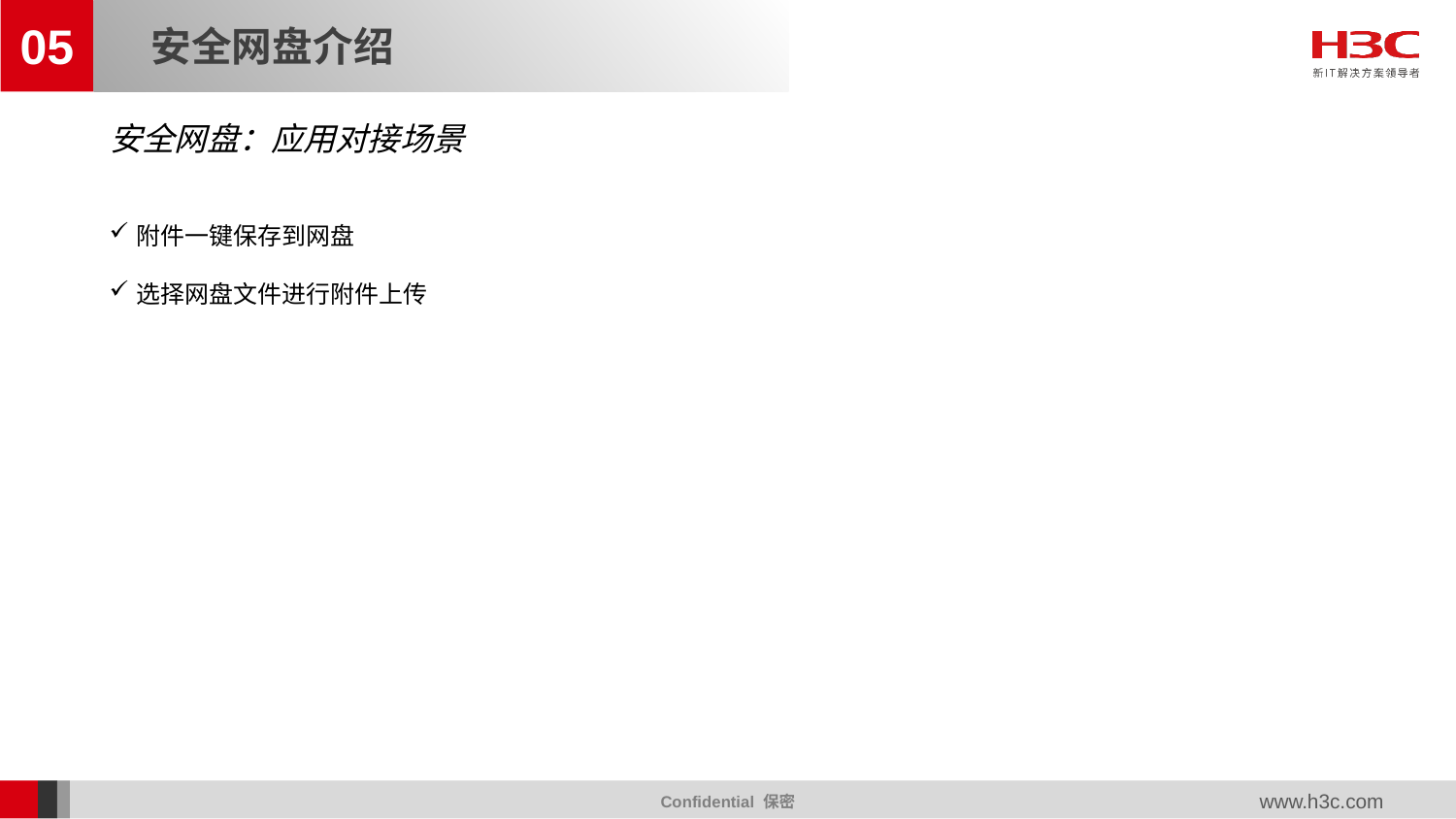

05
安全网盘介绍
安全网盘：应用对接场景
附件一键保存到网盘
选择网盘文件进行附件上传